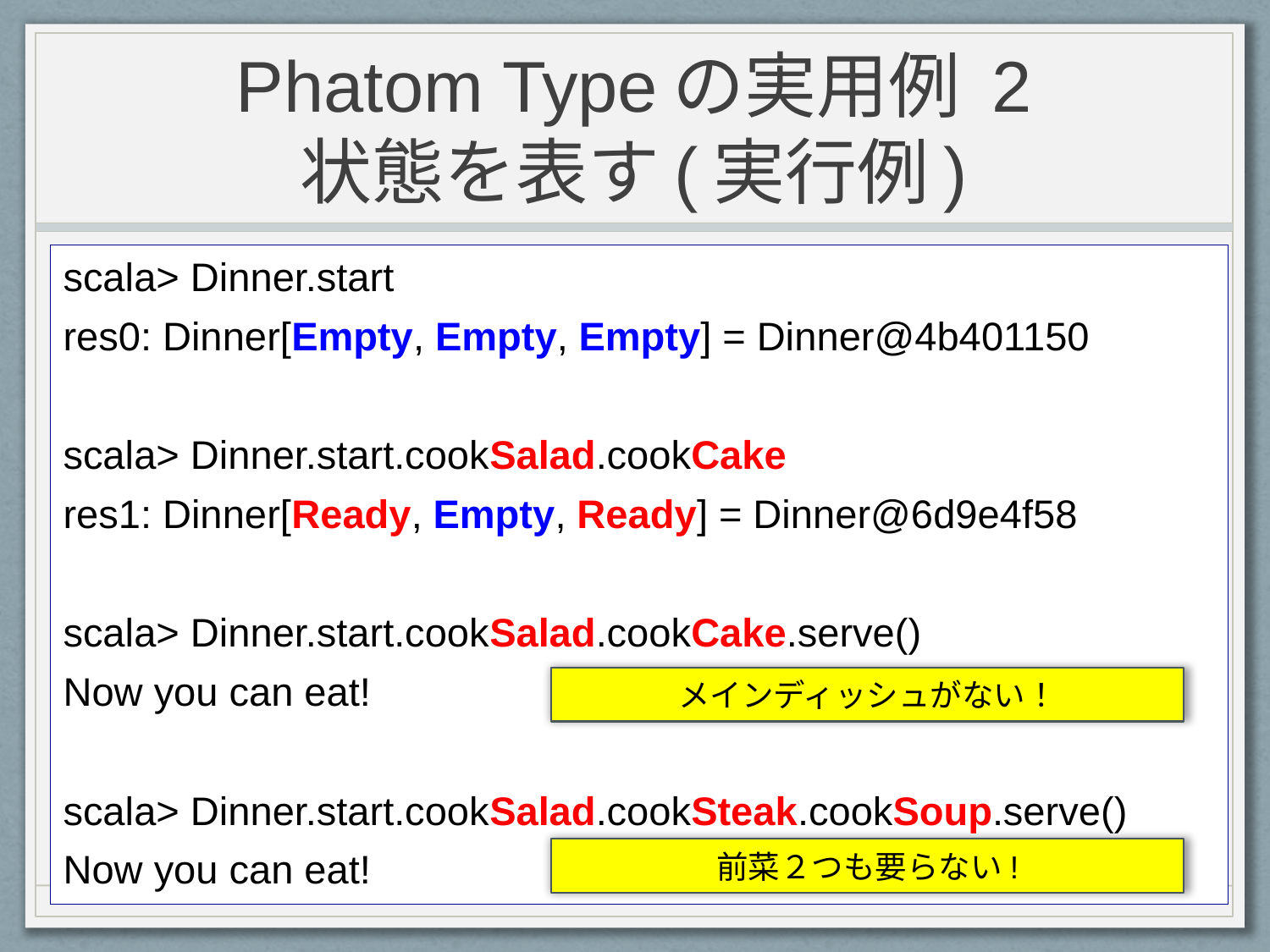

# Phatom Typeの実用例 2 状態を表す(実行例)
scala> Dinner.start
res0: Dinner[Empty, Empty, Empty] = Dinner@4b401150

scala> Dinner.start.cookSalad.cookCake
res1: Dinner[Ready, Empty, Ready] = Dinner@6d9e4f58

scala> Dinner.start.cookSalad.cookCake.serve()
Now you can eat!

scala> Dinner.start.cookSalad.cookSteak.cookSoup.serve()
Now you can eat!
メインディッシュがない！
前菜２つも要らない!